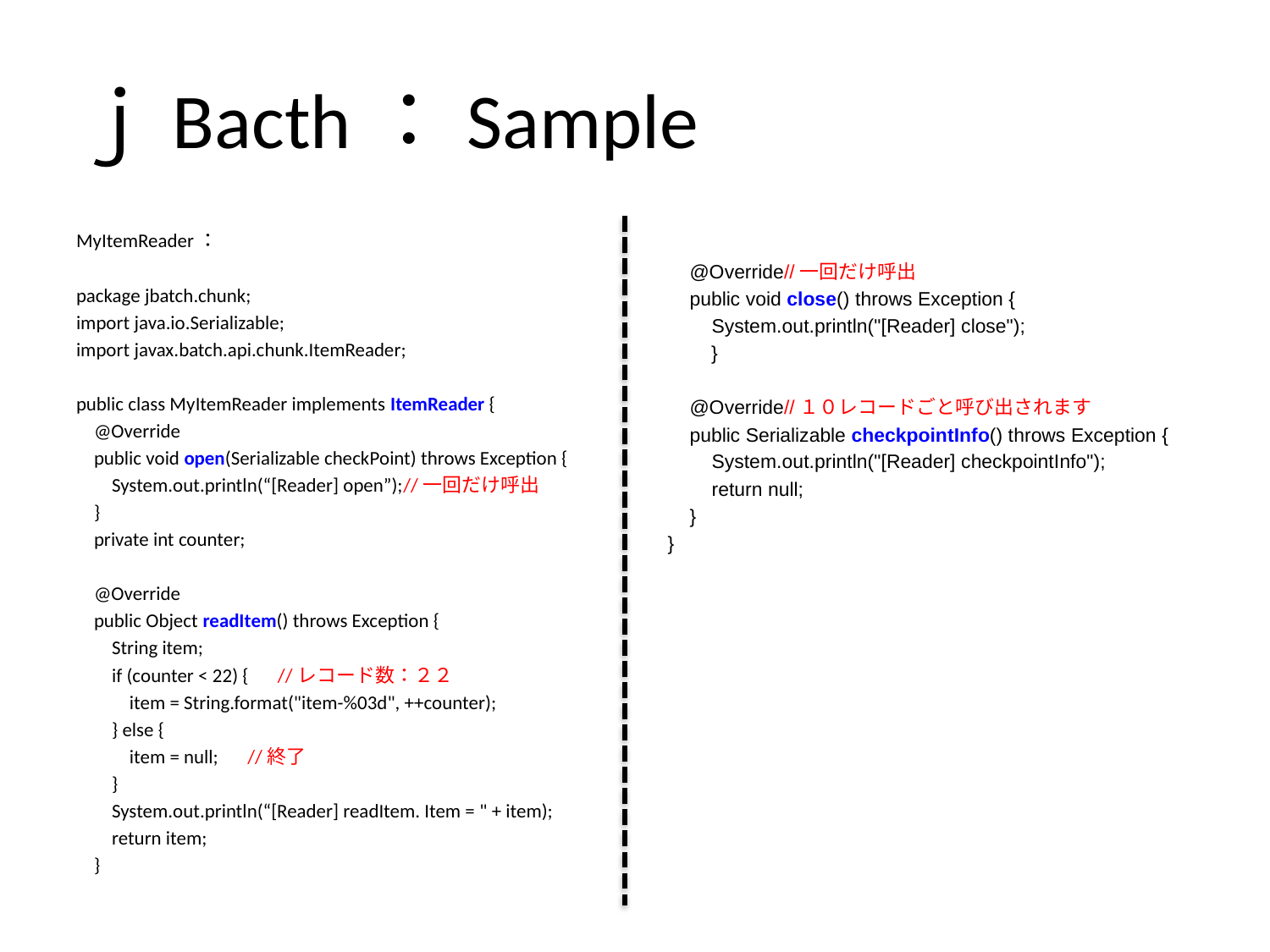

# ｊBacth：Sample
MyItemReader：

package jbatch.chunk;
import java.io.Serializable;
import javax.batch.api.chunk.ItemReader;

public class MyItemReader implements ItemReader {
    @Override
    public void open(Serializable checkPoint) throws Exception {
        System.out.println(“[Reader] open”);//一回だけ呼出
    }
    private int counter;

    @Override
    public Object readItem() throws Exception {
        String item;
        if (counter < 22) {　//レコード数：２２
            item = String.format("item-%03d", ++counter);
        } else {
            item = null;　//終了
        }
        System.out.println(“[Reader] readItem. Item = " + item);
        return item;
    }

    @Override//一回だけ呼出
    public void close() throws Exception {
        System.out.println("[Reader] close");
　　}

    @Override//１０レコードごと呼び出されます
    public Serializable checkpointInfo() throws Exception {
        System.out.println("[Reader] checkpointInfo");
        return null;
    }
}